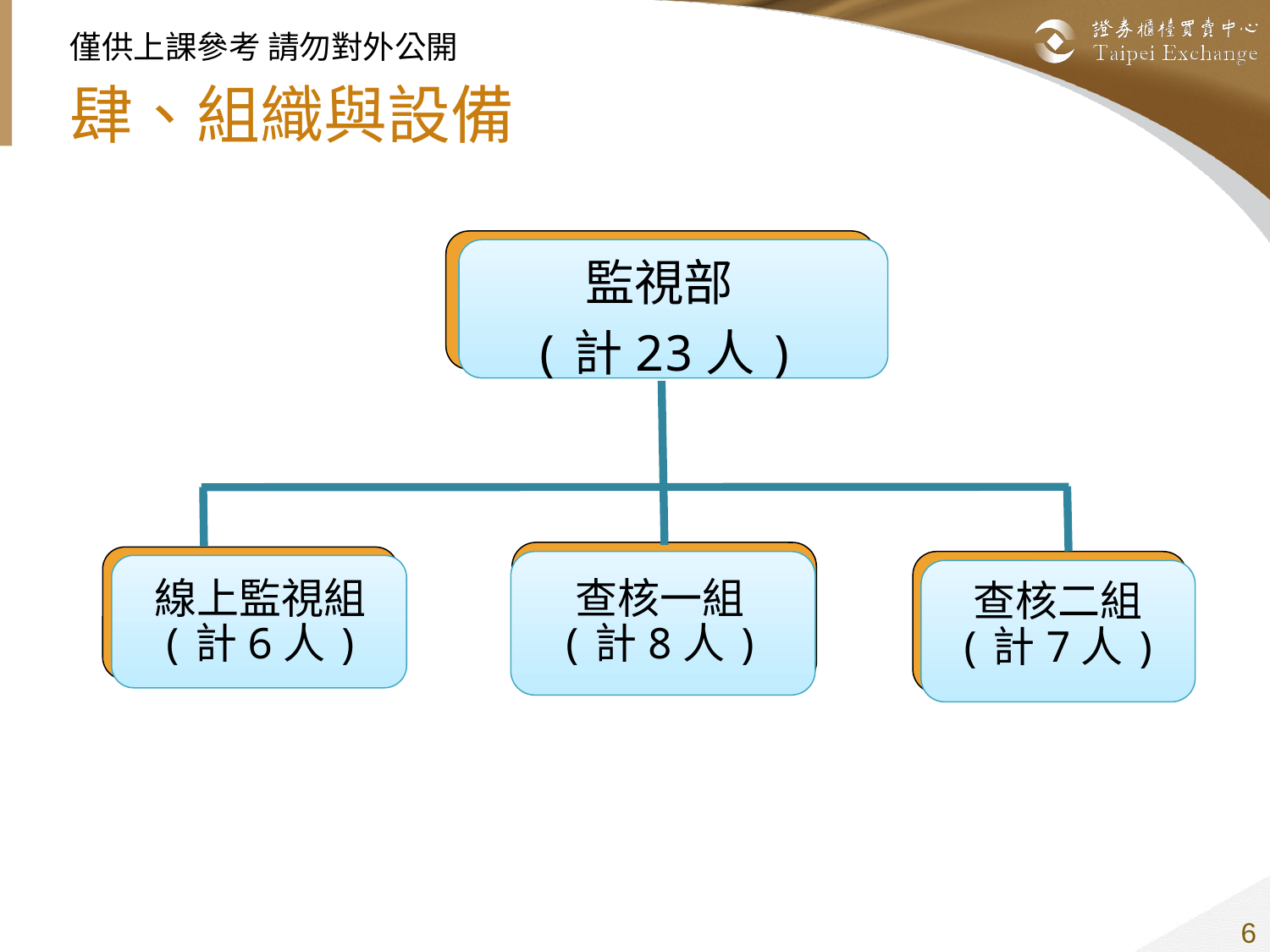

# 肆、組織與設備

監視部
(計23人)

查核一組
(計8人)

線上監視組
(計6人)

查核二組
(計7人)